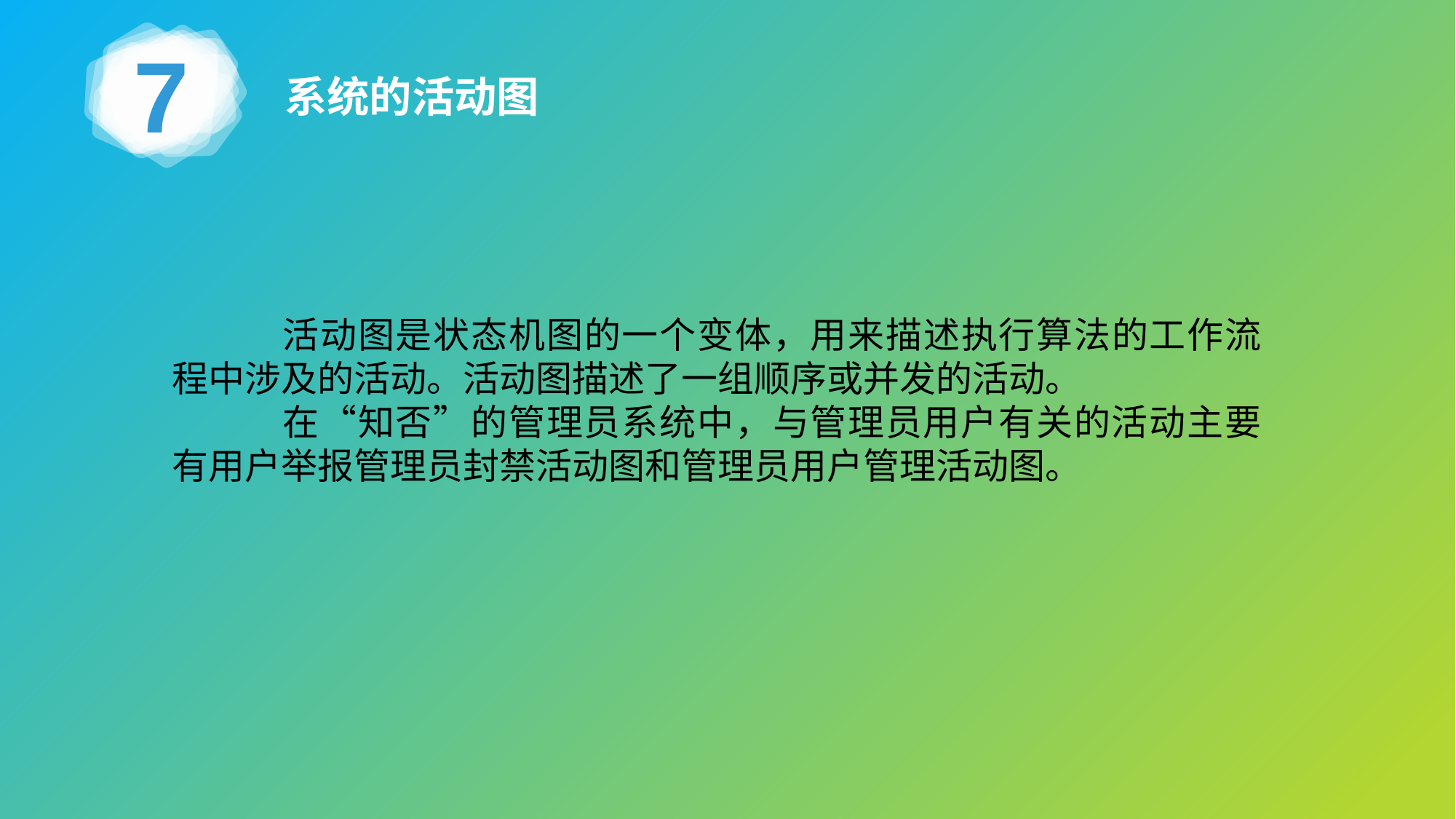

7

系统的活动图
	活动图是状态机图的一个变体，用来描述执行算法的工作流程中涉及的活动。活动图描述了一组顺序或并发的活动。
	在“知否”的管理员系统中，与管理员用户有关的活动主要有用户举报管理员封禁活动图和管理员用户管理活动图。